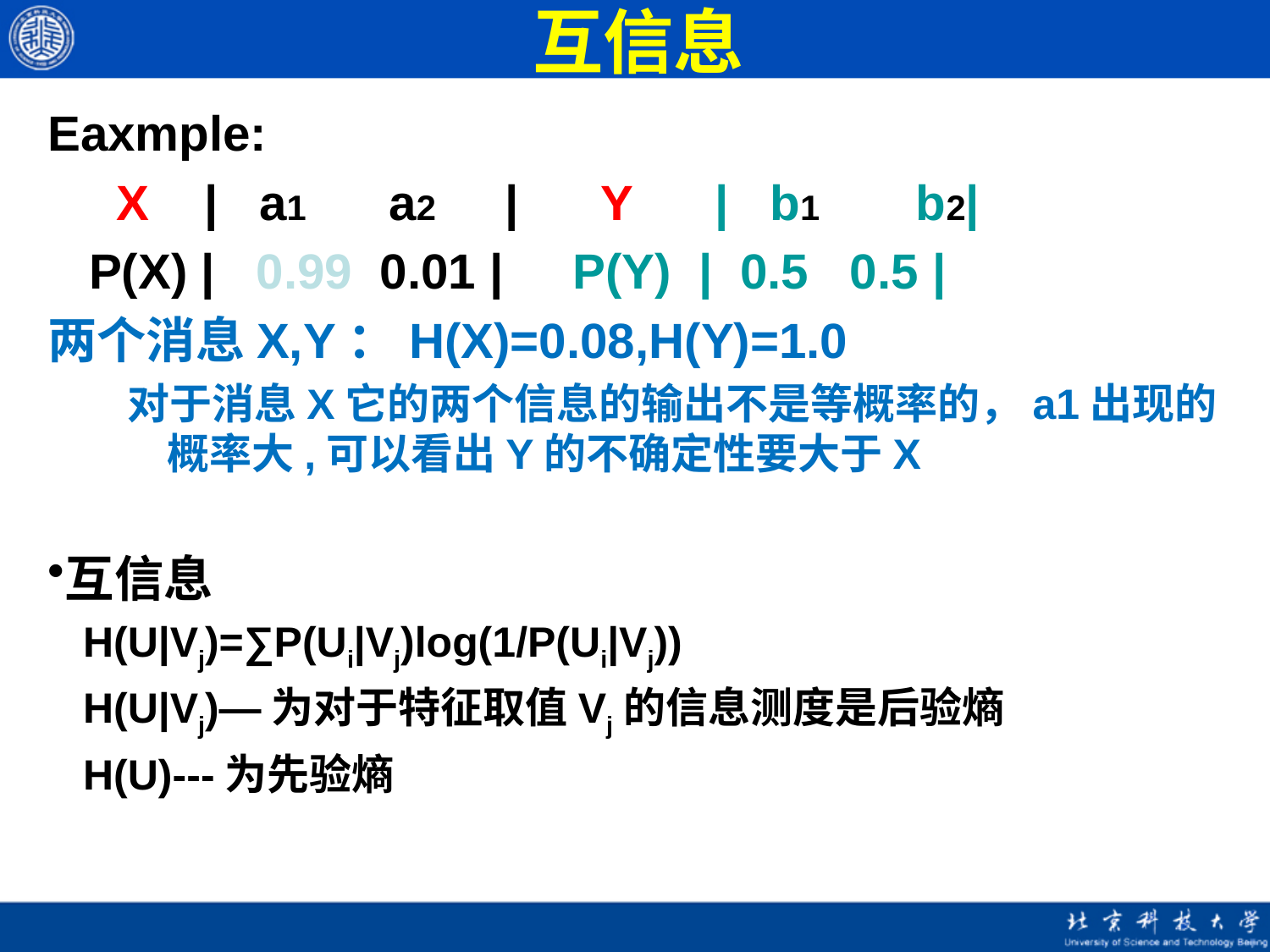

# 互信息
Eaxmple:
     X    |   a1      a2     |      Y      |   b1       b2|
   P(X) |   0.99  0.01 |     P(Y)  |  0.5   0.5 |
两个消息X,Y：H(X)=0.08,H(Y)=1.0
对于消息X它的两个信息的输出不是等概率的，a1出现的概率大,可以看出Y的不确定性要大于X

互信息
   H(U|Vj)=∑P(Ui|Vj)log(1/P(Ui|Vj))
   H(U|Vj)—为对于特征取值Vj的信息测度是后验熵
   H(U)---为先验熵